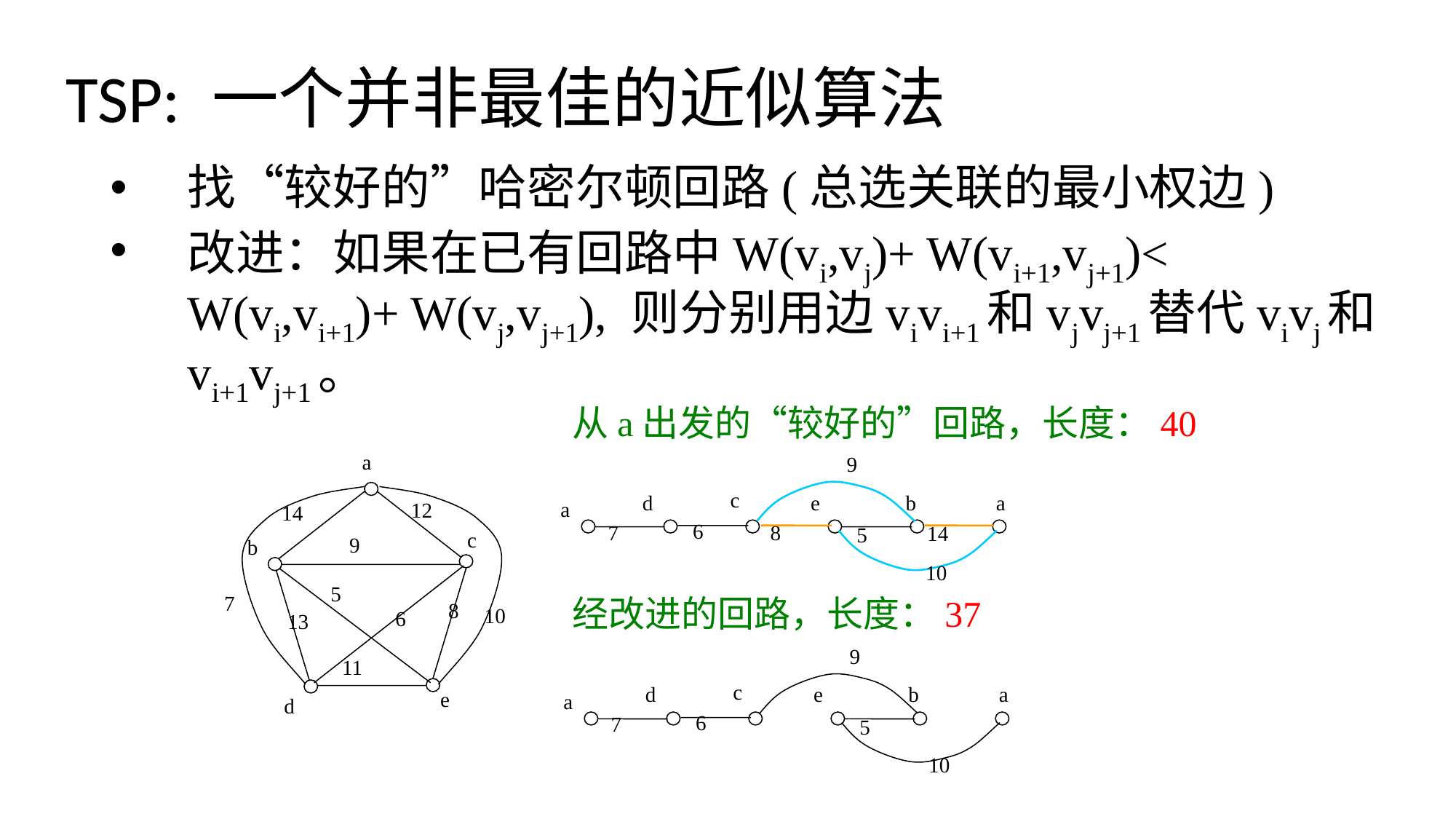

TSP: 一个并非最佳的近似算法
找“较好的”哈密尔顿回路(总选关联的最小权边)
改进：如果在已有回路中W(vi,vj)+ W(vi+1,vj+1)< W(vi,vi+1)+ W(vj,vj+1), 则分别用边vivi+1和vjvj+1替代vivj和vi+1vj+1。
从a出发的“较好的”回路，长度：40
a
9

c
d
e
b
a
a
6
7
8
14
5

10

12
14
c
9
b

5
7
经改进的回路，长度：37
8
10
6
13
9
11

c
d
e
b
a

e
a
d
6
7
5

10